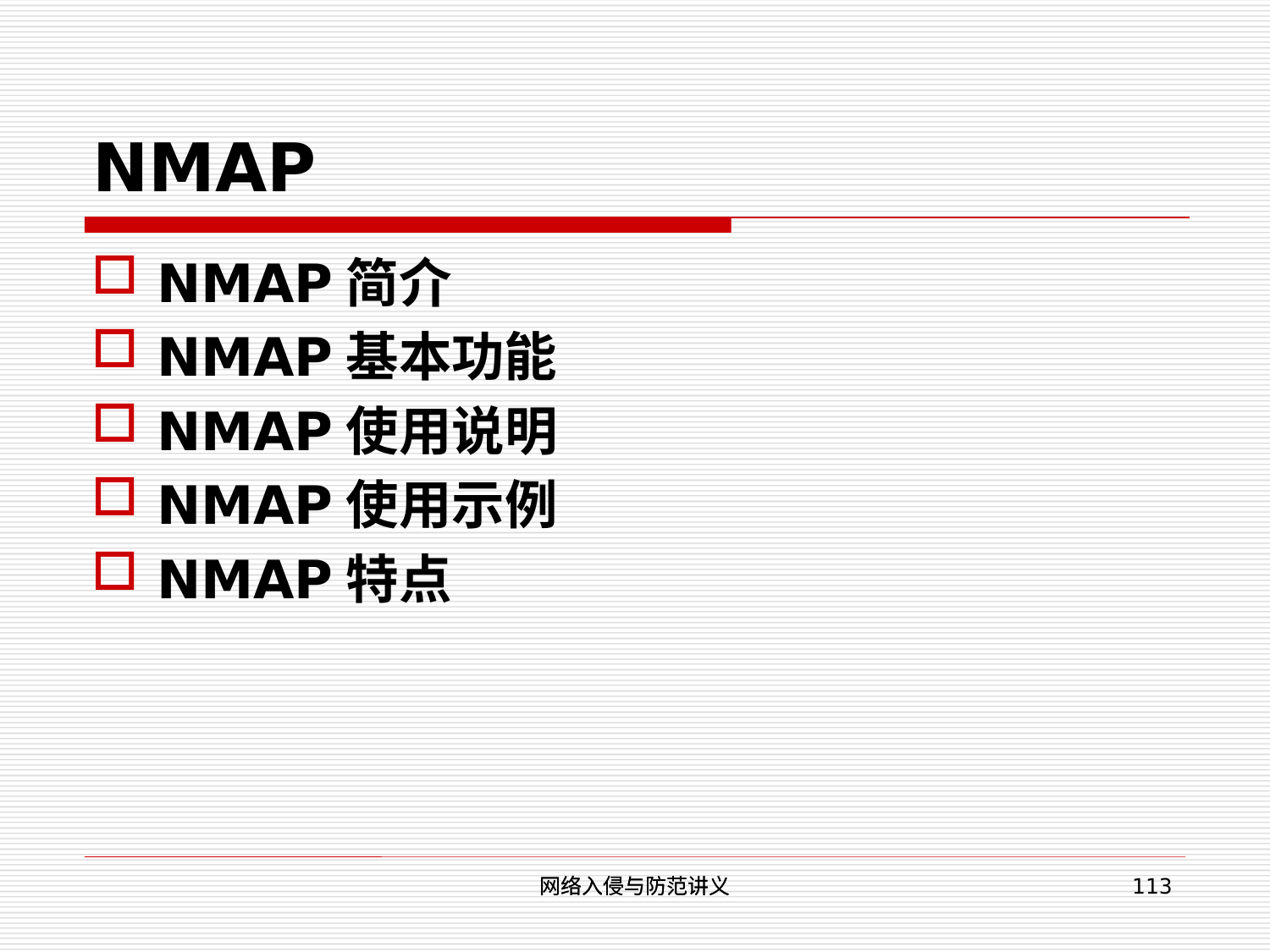

# NMAP
NMAP简介
NMAP基本功能
NMAP使用说明
NMAP使用示例
NMAP特点

网络入侵与防范讲义
网络入侵与防范讲义
113
113